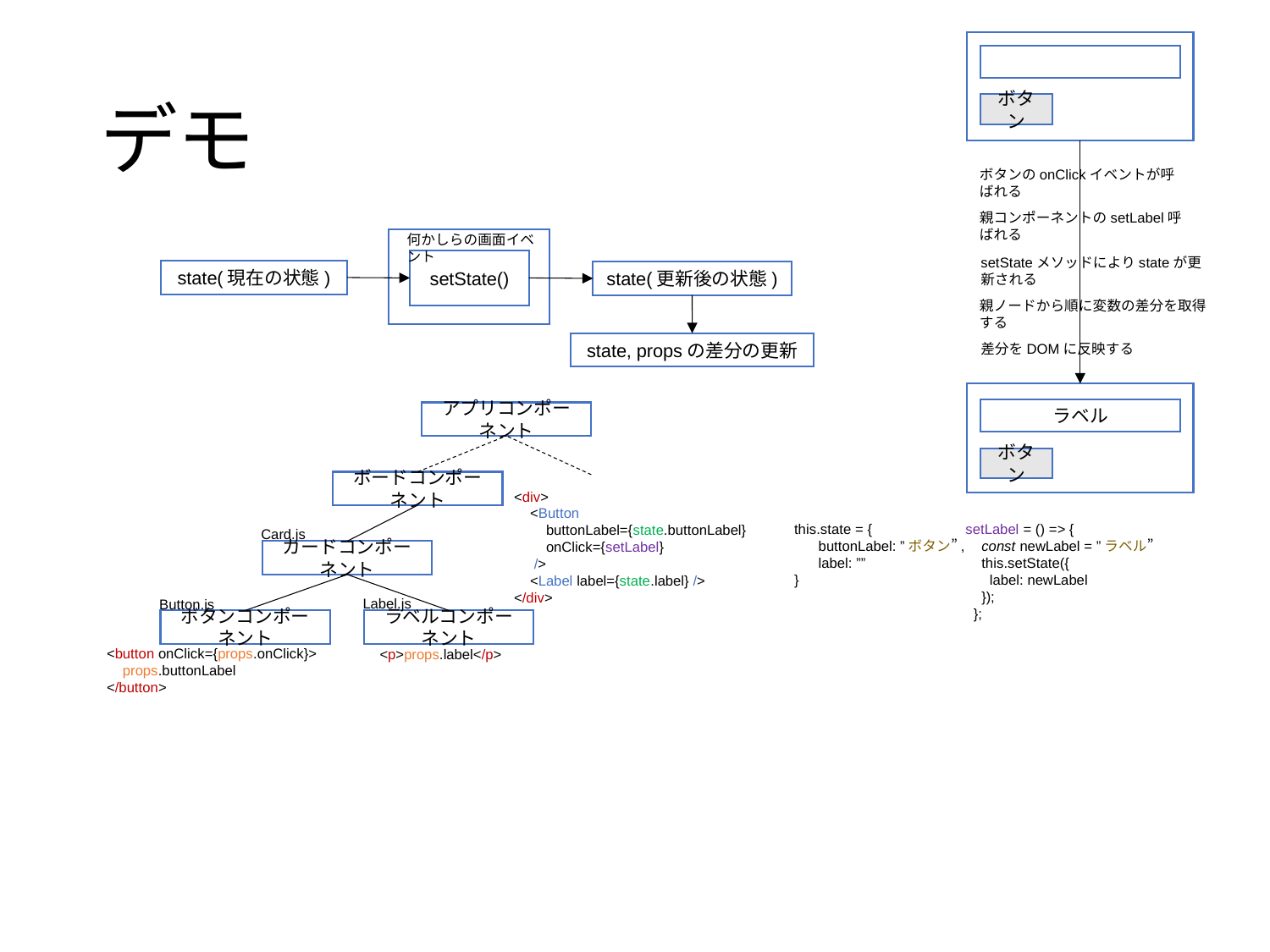

# デモ
ボタン
ボタンのonClickイベントが呼ばれる
親コンポーネントのsetLabel呼ばれる
何かしらの画面イベント

setStateメソッドによりstateが更新される
setState()

state(現在の状態)
state(更新後の状態)
親ノードから順に変数の差分を取得する
state, propsの差分の更新
差分をDOMに反映する

ラベル
アプリコンポーネント
ボタン
ボードコンポーネント
<div>
    <Button
        buttonLabel={state.buttonLabel}
        onClick={setLabel}
     />
    <Label label={state.label} />
</div>
this.state = {
      buttonLabel: ”ボタン”,
      label: ””
}

setLabel = () => {
    const newLabel = ”ラベル”
    this.setState({
      label: newLabel
    });
  };

Card.js
カードコンポーネント
Label.js
Button.js
ボタンコンポーネント
ラベルコンポーネント
<button onClick={props.onClick}>
    props.buttonLabel
</button>
<p>props.label</p>